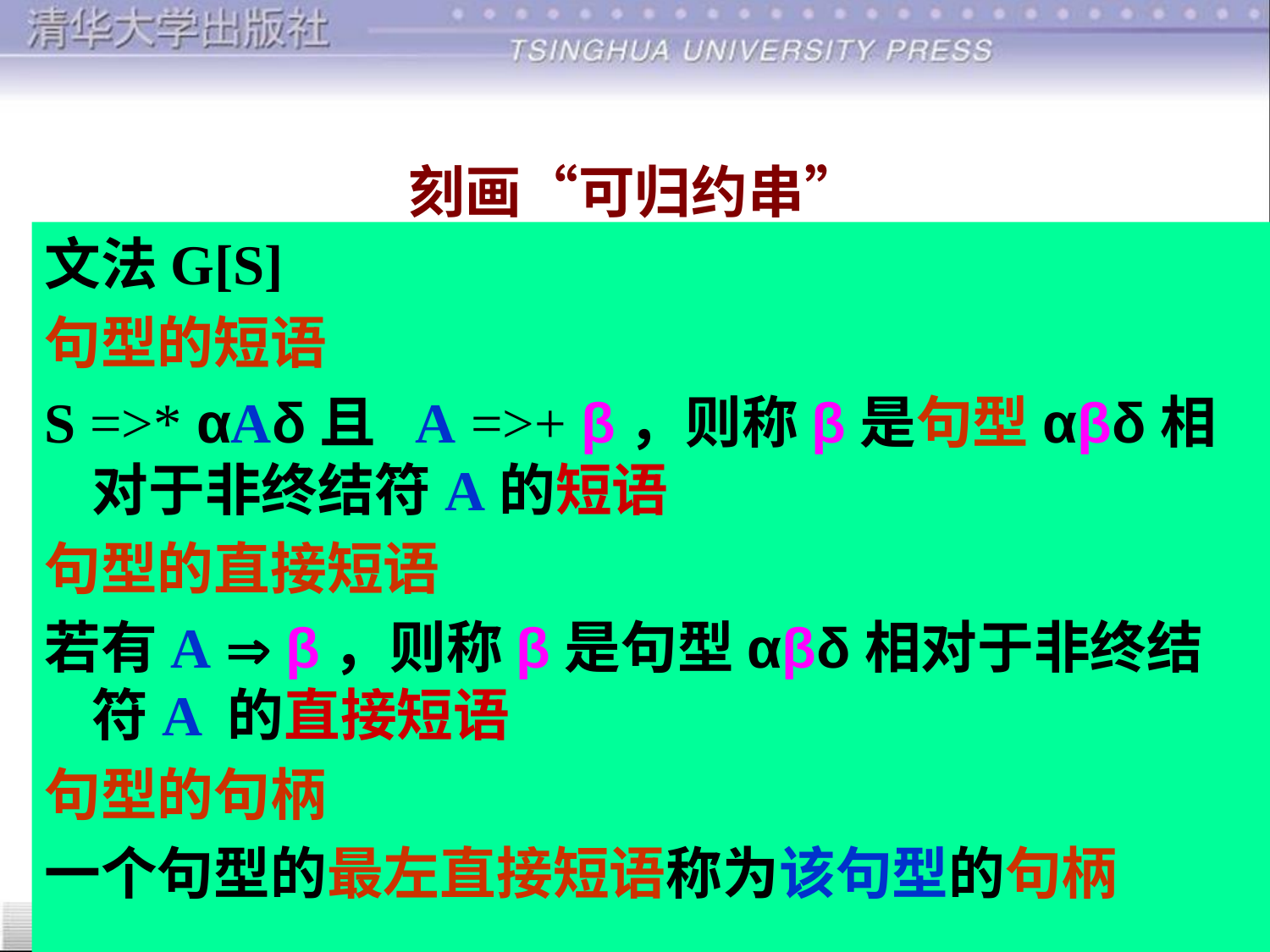

# 刻画“可归约串”
文法G[S]
句型的短语
S =>* αAδ且  A =>+ β，则称β是句型αβδ相对于非终结符A的短语
句型的直接短语
若有A ⇒ β，则称β是句型αβδ相对于非终结符A 的直接短语
句型的句柄
一个句型的最左直接短语称为该句型的句柄